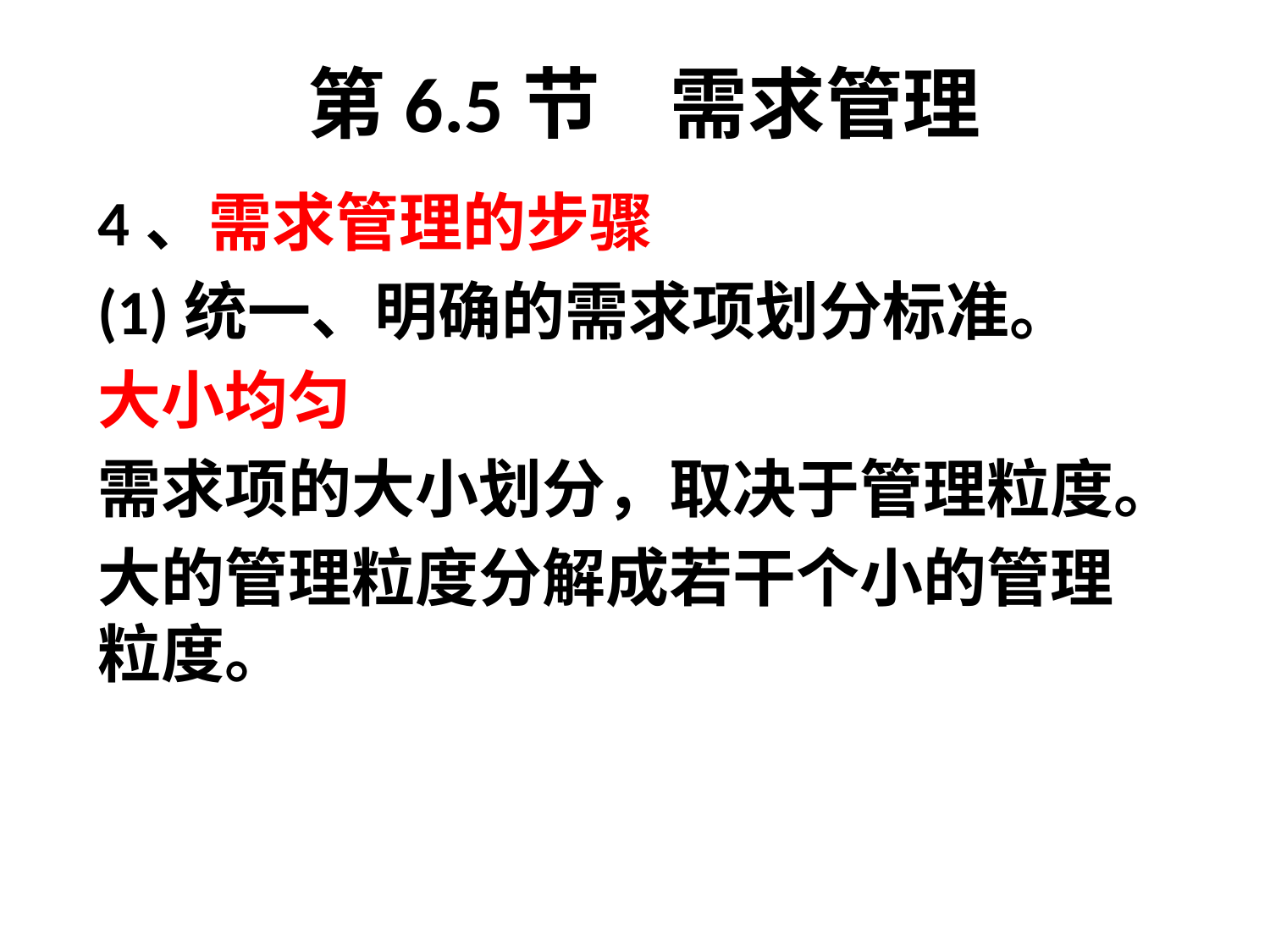

# 第6.5节    需求管理
4、需求管理的步骤
(1)统一、明确的需求项划分标准。
大小均匀
需求项的大小划分，取决于管理粒度。
大的管理粒度分解成若干个小的管理粒度。